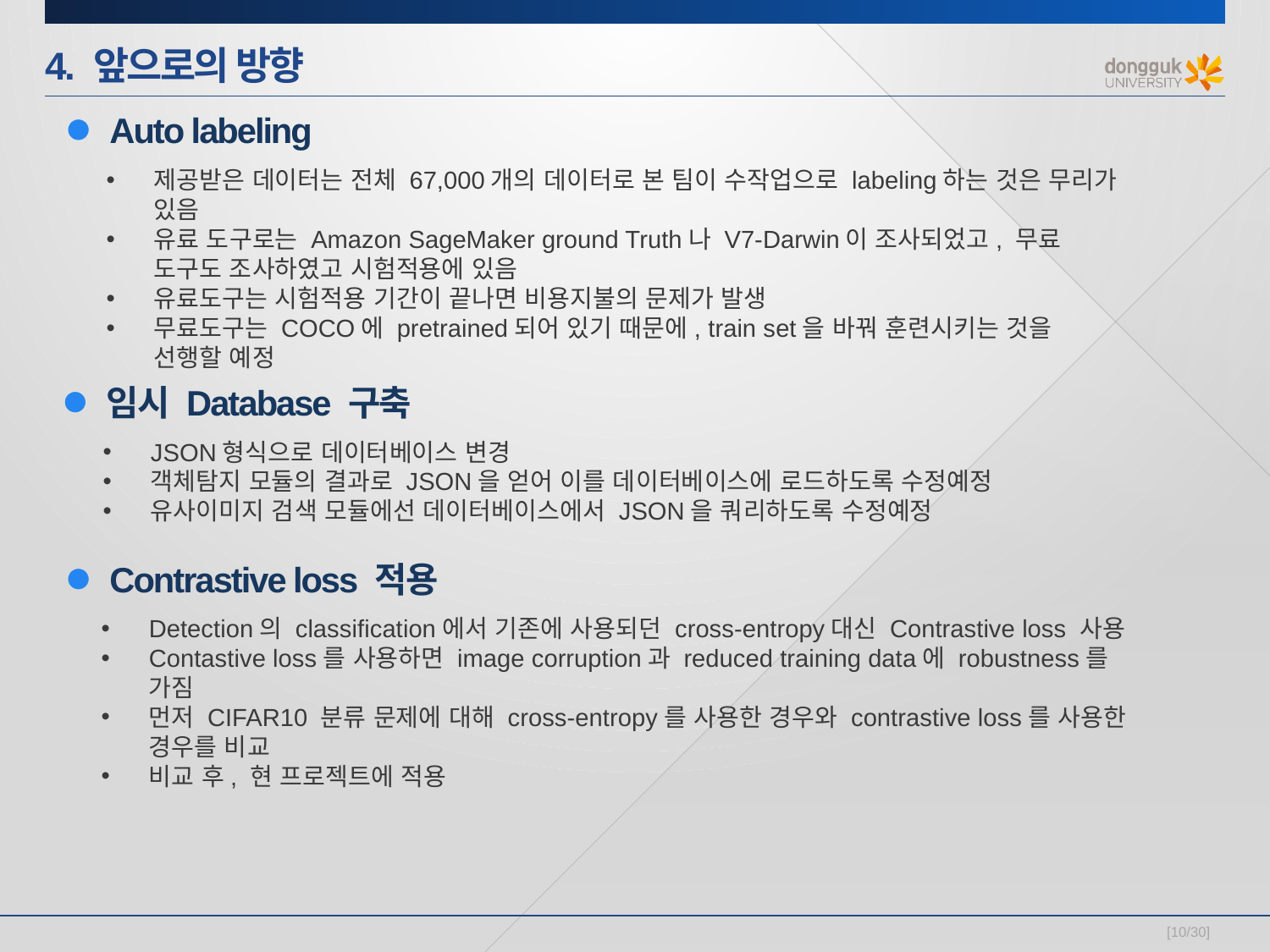

# 4. 앞으로의 방향
Auto labeling

제공받은 데이터는 전체 67,000개의 데이터로 본 팀이 수작업으로 labeling하는 것은 무리가 있음
유료 도구로는 Amazon SageMaker ground Truth나 V7-Darwin이 조사되었고, 무료 도구도 조사하였고 시험적용에 있음
유료도구는 시험적용 기간이 끝나면 비용지불의 문제가 발생
무료도구는 COCO에 pretrained되어 있기 때문에, train set을 바꿔 훈련시키는 것을 선행할 예정

임시 Database 구축

JSON형식으로 데이터베이스 변경
객체탐지 모듈의 결과로 JSON을 얻어 이를 데이터베이스에 로드하도록 수정예정
유사이미지 검색 모듈에선 데이터베이스에서 JSON을 쿼리하도록 수정예정
Contrastive loss 적용

Detection의 classification에서 기존에 사용되던 cross-entropy대신 Contrastive loss 사용
Contastive loss를 사용하면 image corruption과 reduced training data에 robustness를 가짐
먼저 CIFAR10 분류 문제에 대해 cross-entropy를 사용한 경우와 contrastive loss를 사용한 경우를 비교
비교 후, 현 프로젝트에 적용
[10/30]